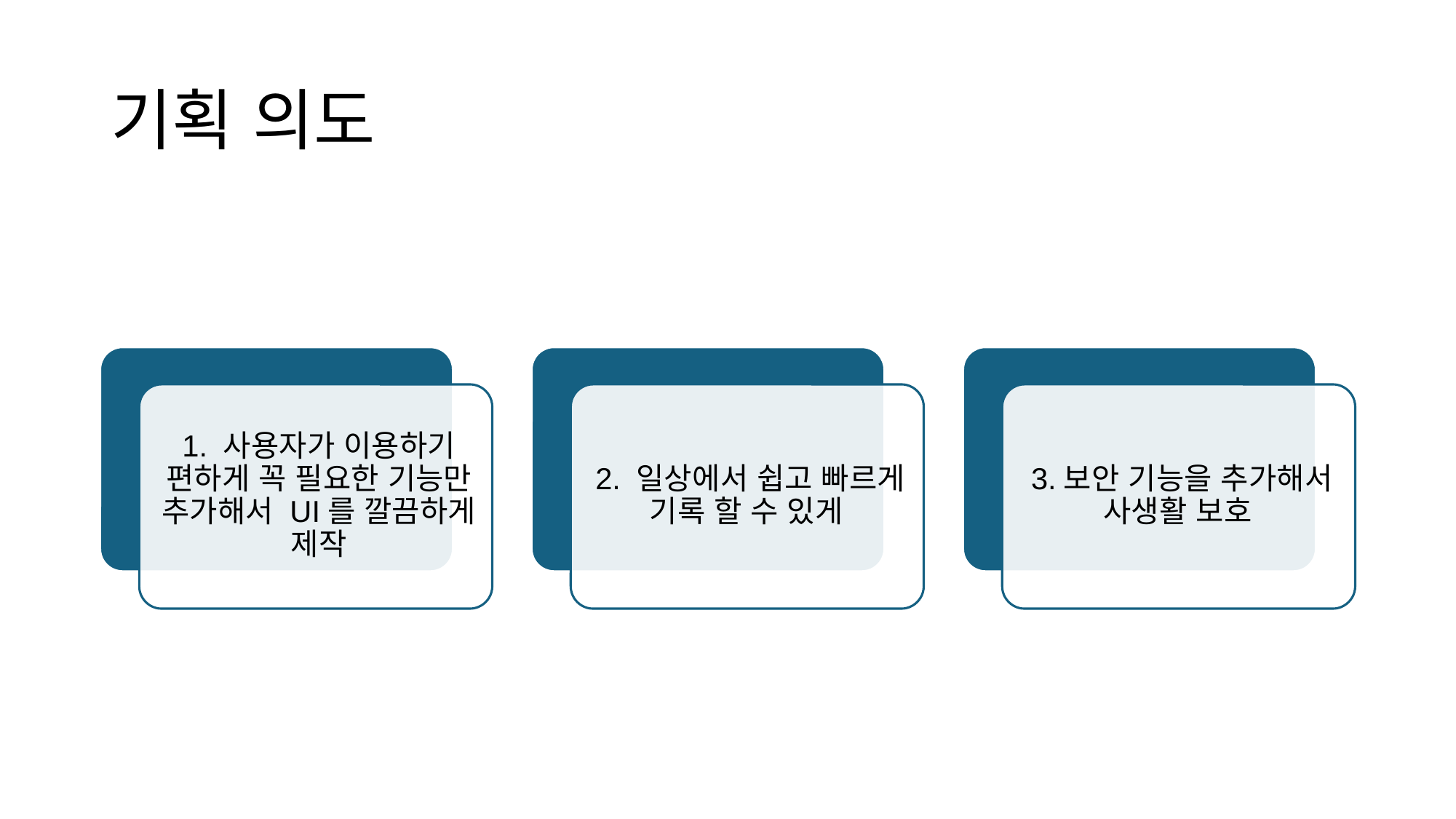

# 기획 의도
1. 사용자가 이용하기 편하게 꼭 필요한 기능만 추가해서 UI를 깔끔하게 제작
2. 일상에서 쉽고 빠르게 기록 할 수 있게
3.보안 기능을 추가해서 사생활 보호